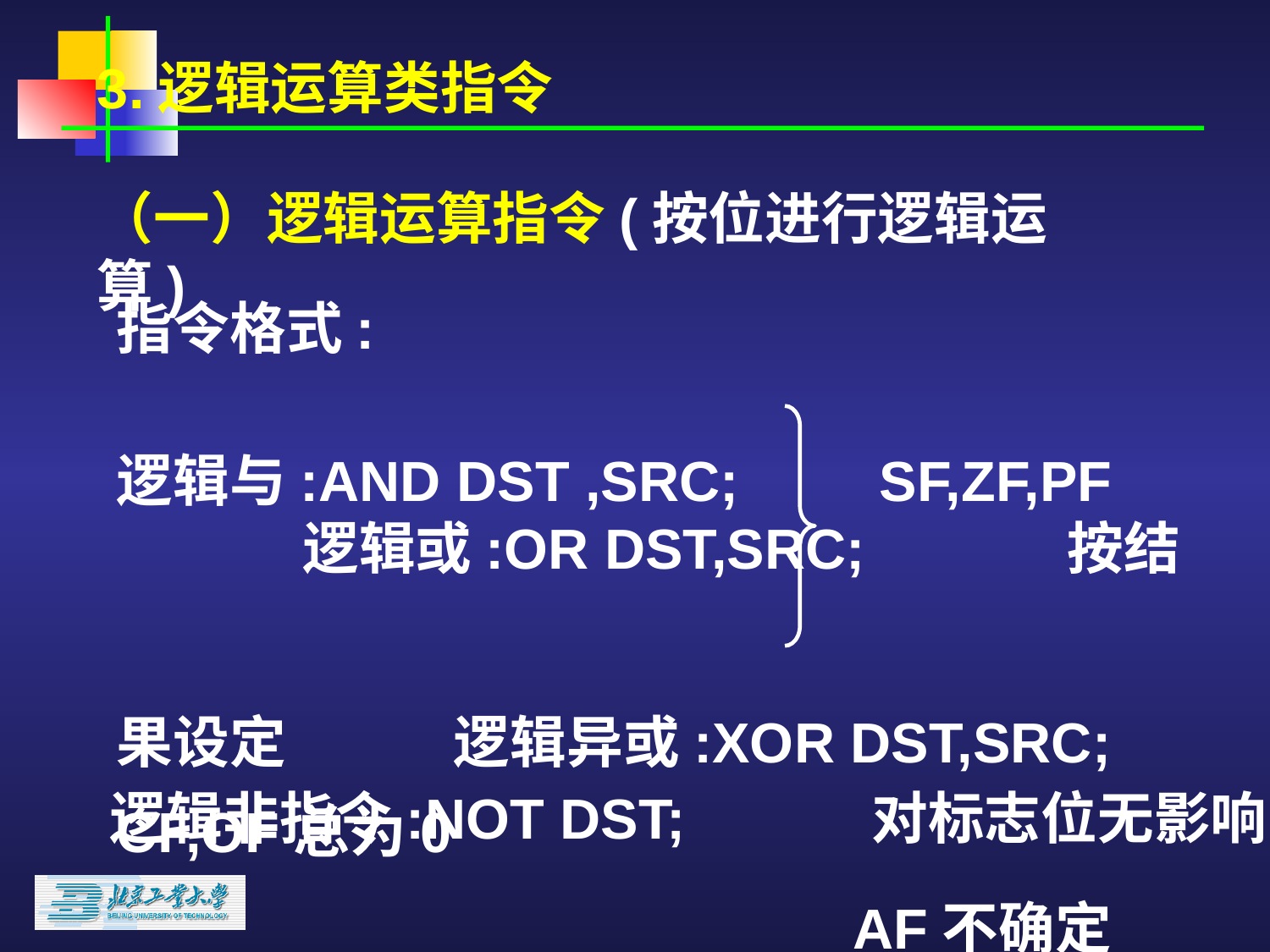

3.逻辑运算类指令
（一）逻辑运算指令(按位进行逻辑运算)
指令格式:
逻辑与:AND DST ,SRC;         SF,ZF,PF                 逻辑或:OR DST,SRC;            按结果设定             逻辑异或:XOR DST,SRC;   CF,OF总为0
                                               AF不确定

逻辑非指令:NOT DST;           对标志位无影响